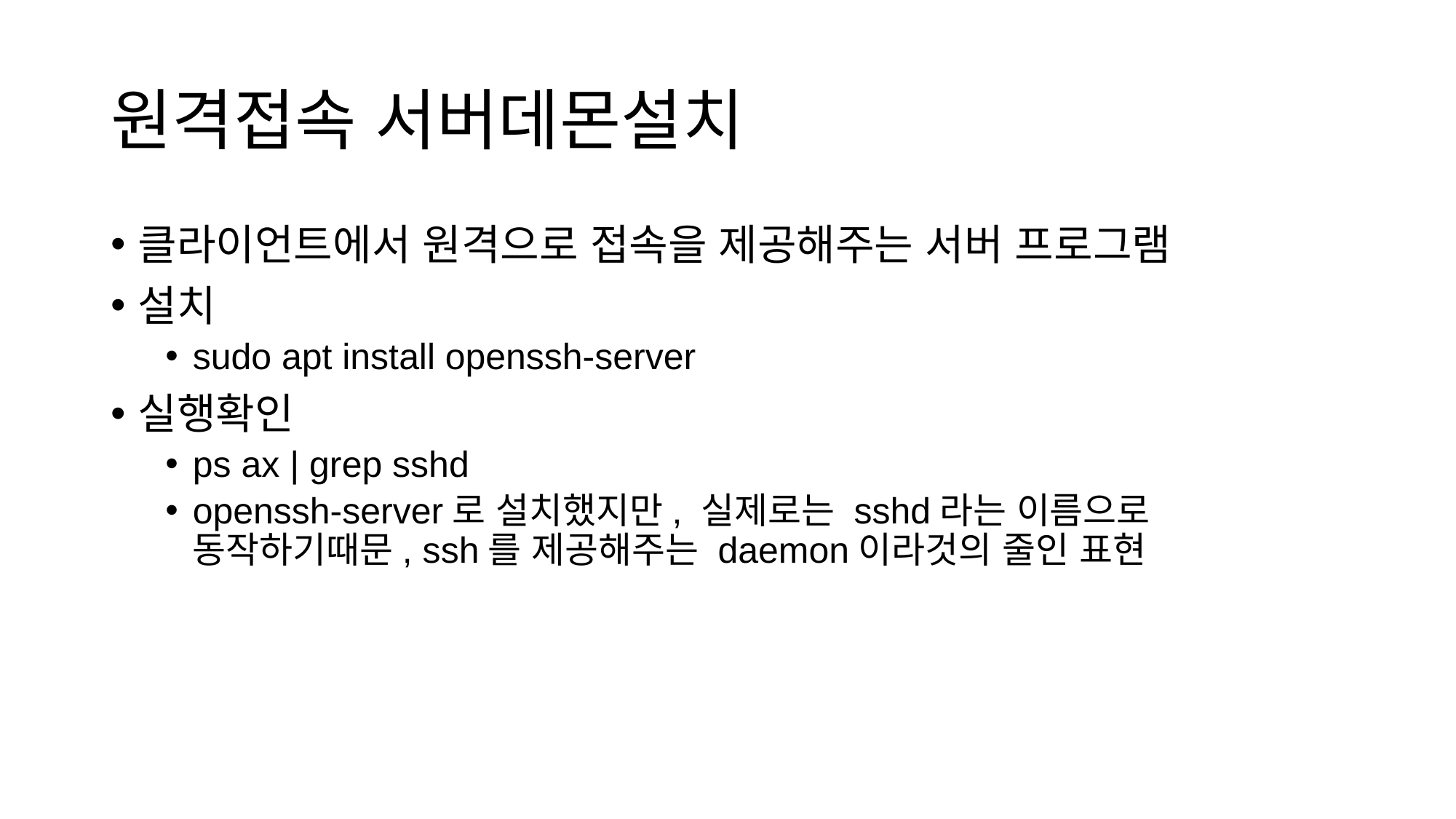

# 원격접속 서버데몬설치
클라이언트에서 원격으로 접속을 제공해주는 서버 프로그램
설치
sudo apt install openssh-server
실행확인
ps ax | grep sshd
openssh-server로 설치했지만, 실제로는 sshd라는 이름으로 동작하기때문, ssh를 제공해주는 daemon이라것의 줄인 표현